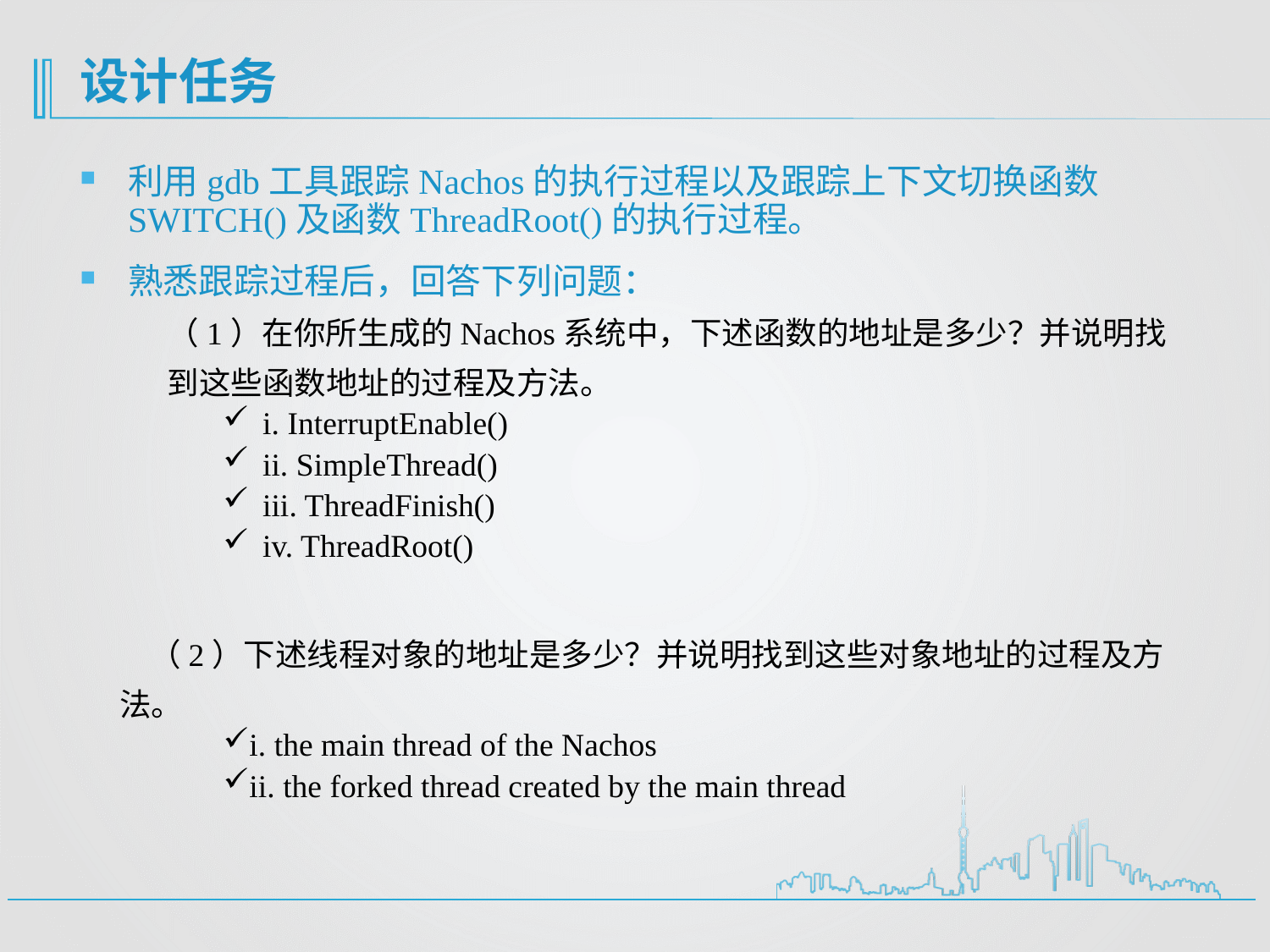

# 设计任务
利用gdb工具跟踪Nachos的执行过程以及跟踪上下文切换函数SWITCH()及函数ThreadRoot()的执行过程。
熟悉跟踪过程后，回答下列问题：
（1）在你所生成的Nachos系统中，下述函数的地址是多少？并说明找到这些函数地址的过程及方法。
i. InterruptEnable()
ii. SimpleThread()
iii. ThreadFinish()
iv. ThreadRoot()

   （2）下述线程对象的地址是多少？并说明找到这些对象地址的过程及方法。
i. the main thread of the Nachos
ii. the forked thread created by the main thread